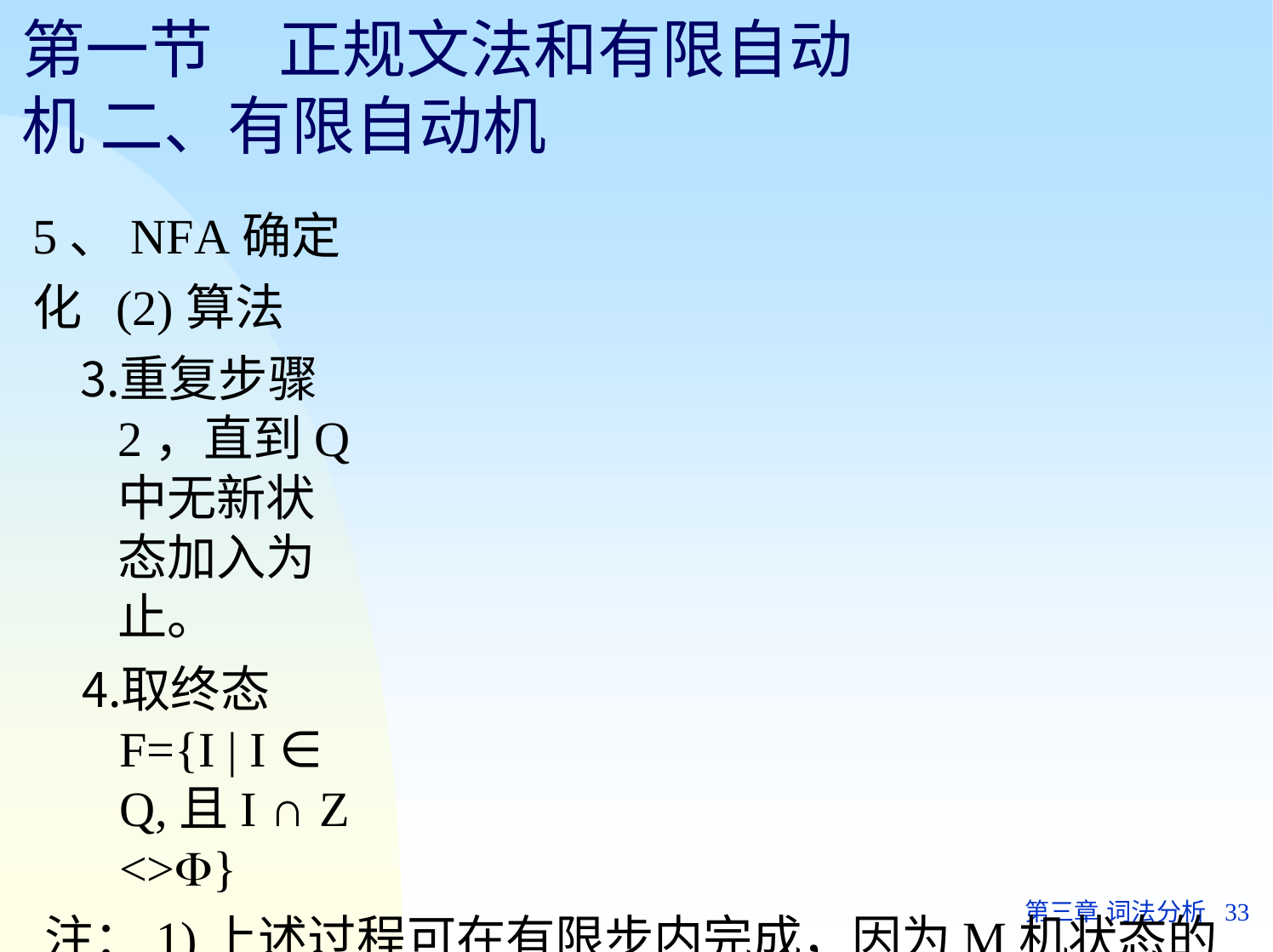

# 第一节	正规文法和有限自动机 二、有限自动机
5、NFA确定化  (2)算法
重复步骤2，直到Q中无新状态加入为止。
取终态F={I | I ∈ Q,且I ∩ Z <>Φ}
注：1)上述过程可在有限步内完成，因为M机状态的幂 集是有限的；
2)上述过程也可用表格法来描述，其中列是字符集
Σ中的字符；行是Q中的各状态，开始仅包含I0状态，  随着算法的执行，Q的状态逐渐增多直止不再增多为 止；表格元素就是δ映射函数。
第三章 词法分析	33